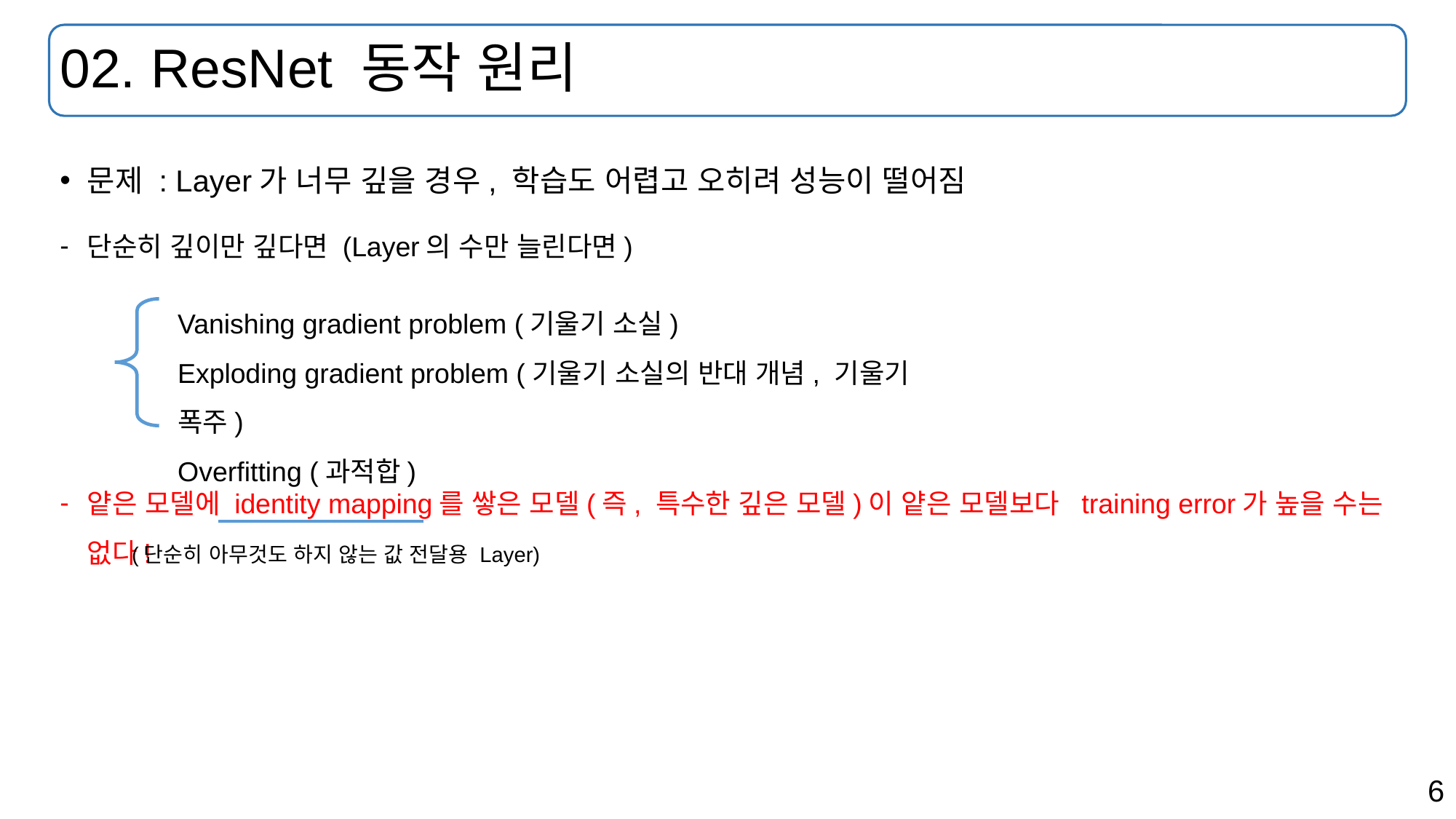

# 02. ResNet 동작 원리
문제 : Layer가 너무 깊을 경우, 학습도 어렵고 오히려 성능이 떨어짐
단순히 깊이만 깊다면 (Layer의 수만 늘린다면)

얕은 모델에 identity mapping를 쌓은 모델(즉, 특수한 깊은 모델)이 얕은 모델보다  training error가 높을 수는 없다!
Vanishing gradient problem (기울기 소실)
Exploding gradient problem (기울기 소실의 반대 개념, 기울기 폭주)
Overfitting (과적합)

(단순히 아무것도 하지 않는 값 전달용 Layer)